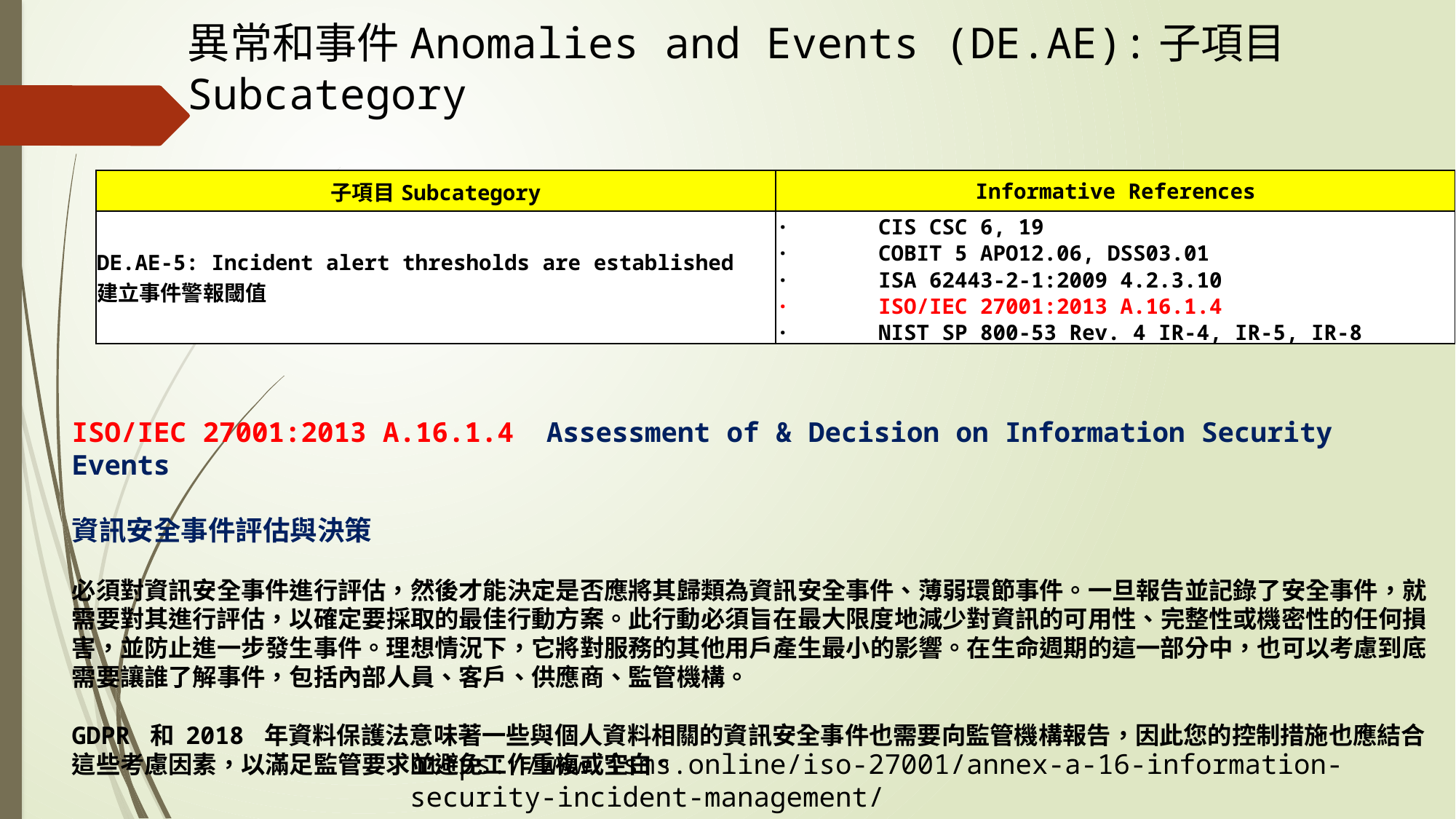

異常和事件Anomalies and Events (DE.AE):子項目Subcategory
| 子項目Subcategory | Informative References |
| --- | --- |
| DE.AE-5: Incident alert thresholds are established 建立事件警報閾值 | ·       CIS CSC 6, 19 |
|  | ·       COBIT 5 APO12.06, DSS03.01 |
|  | ·       ISA 62443-2-1:2009 4.2.3.10 |
|  | ·       ISO/IEC 27001:2013 A.16.1.4 |
|  | ·       NIST SP 800-53 Rev. 4 IR-4, IR-5, IR-8 |
ISO/IEC 27001:2013 A.16.1.4  Assessment of & Decision on Information Security Events

資訊安全事件評估與決策

必須對資訊安全事件進行評估，然後才能決定是否應將其歸類為資訊安全事件、薄弱環節事件。一旦報告並記錄了安全事件，就需要對其進行評估，以確定要採取的最佳行動方案。此行動必須旨在最大限度地減少對資訊的可用性、完整性或機密性的任何損害，並防止進一步發生事件。理想情況下，它將對服務的其他用戶產生最小的影響。在生命週期的這一部分中，也可以考慮到底需要讓誰了解事件，包括內部人員、客戶、供應商、監管機構。

GDPR 和 2018 年資料保護法意味著一些與個人資料相關的資訊安全事件也需要向監管機構報告，因此您的控制措施也應結合這些考慮因素，以滿足監管要求並避免工作重複或空白。
https://www.isms.online/iso-27001/annex-a-16-information-security-incident-management/